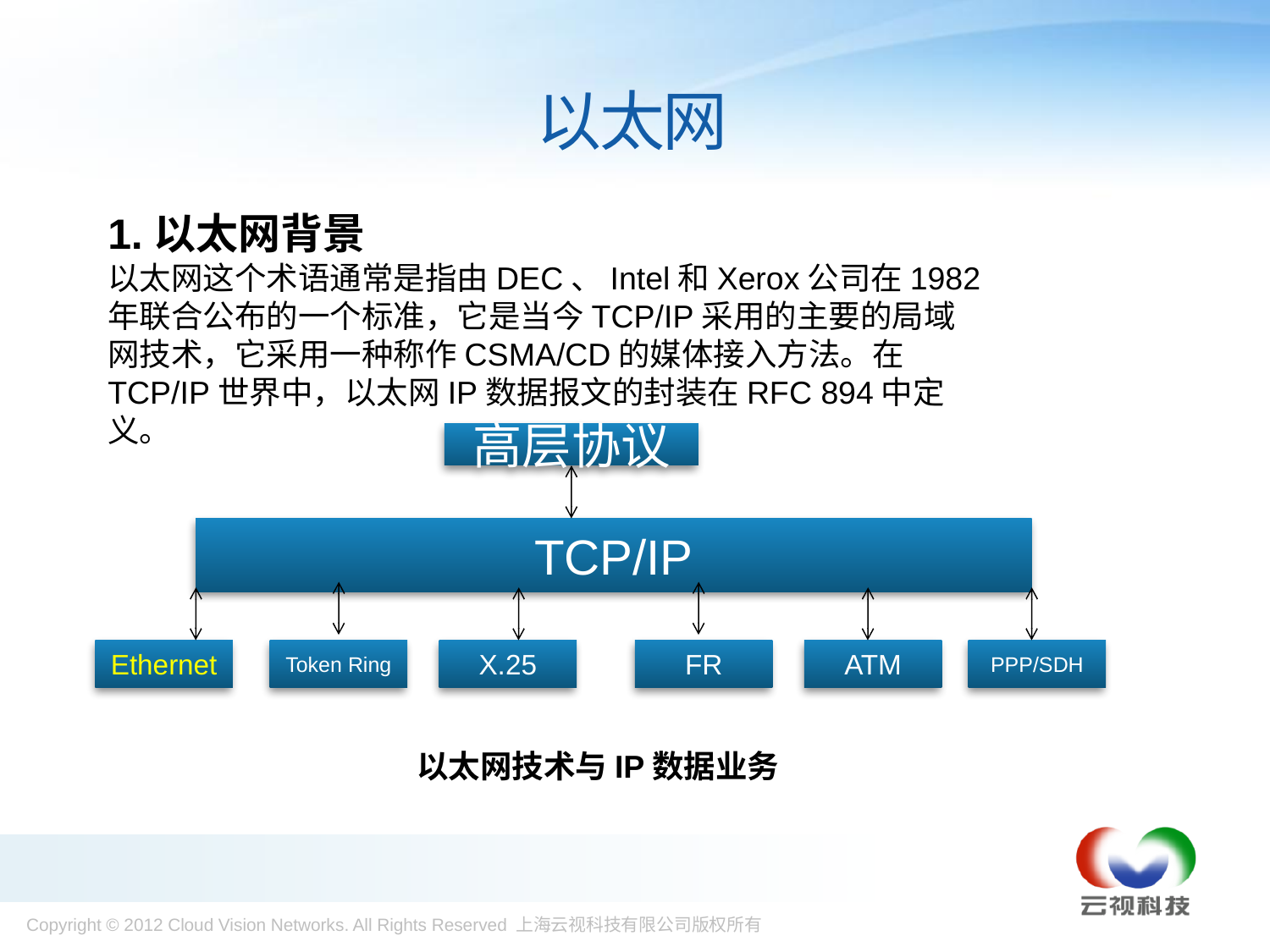

# 以太网
1.以太网背景
以太网这个术语通常是指由DEC、Intel和Xerox公司在1982年联合公布的一个标准，它是当今TCP/IP采用的主要的局域网技术，它采用一种称作CSMA/CD的媒体接入方法。在TCP/IP世界中，以太网IP数据报文的封装在RFC 894中定义。

高层协议
TCP/IP
Ethernet
Token Ring
X.25
FR
ATM
PPP/SDH
以太网技术与IP数据业务